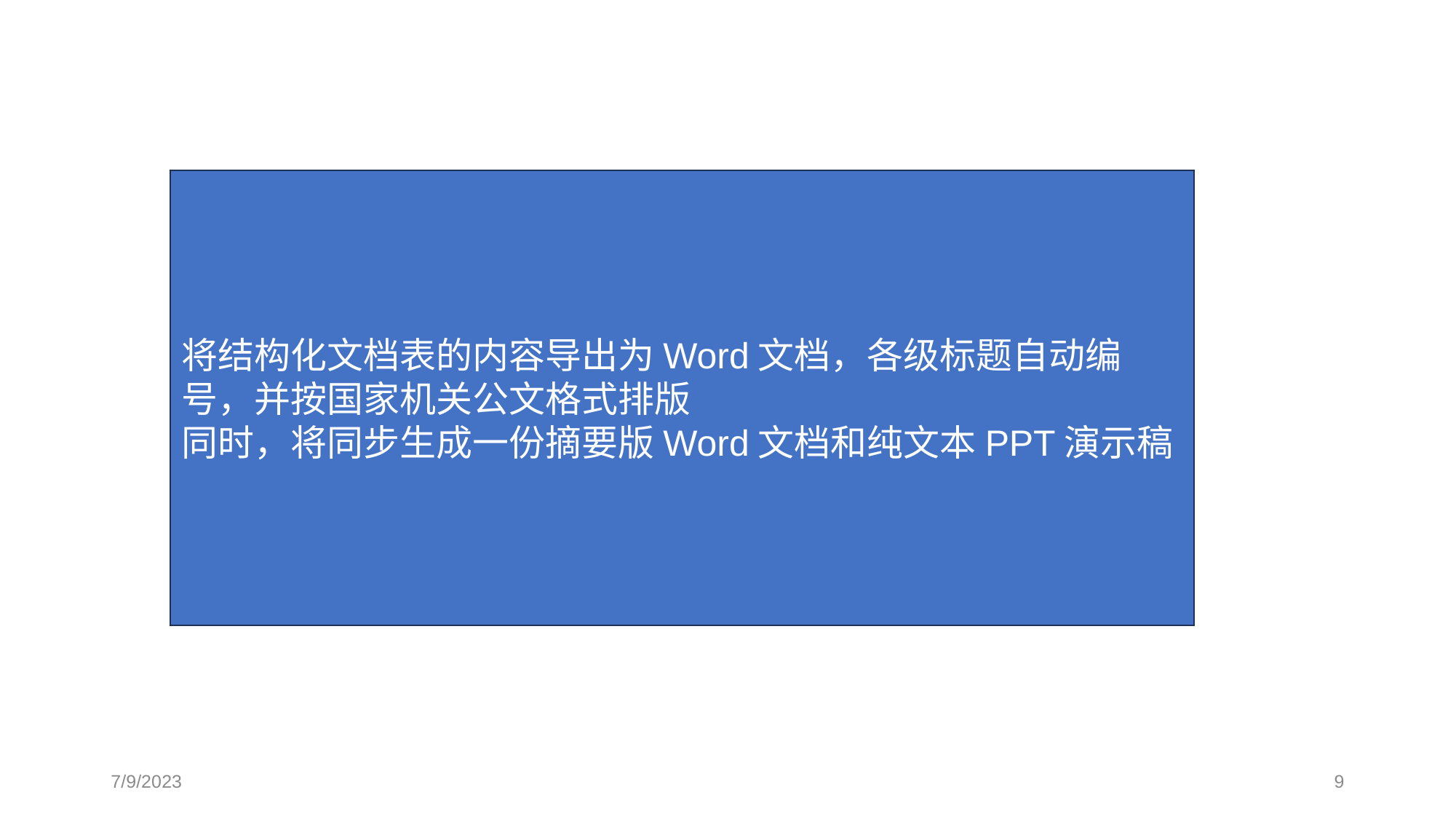

将结构化文档表的内容导出为Word文档，各级标题自动编号，并按国家机关公文格式排版
同时，将同步生成一份摘要版Word文档和纯文本PPT演示稿
7/9/2023

9